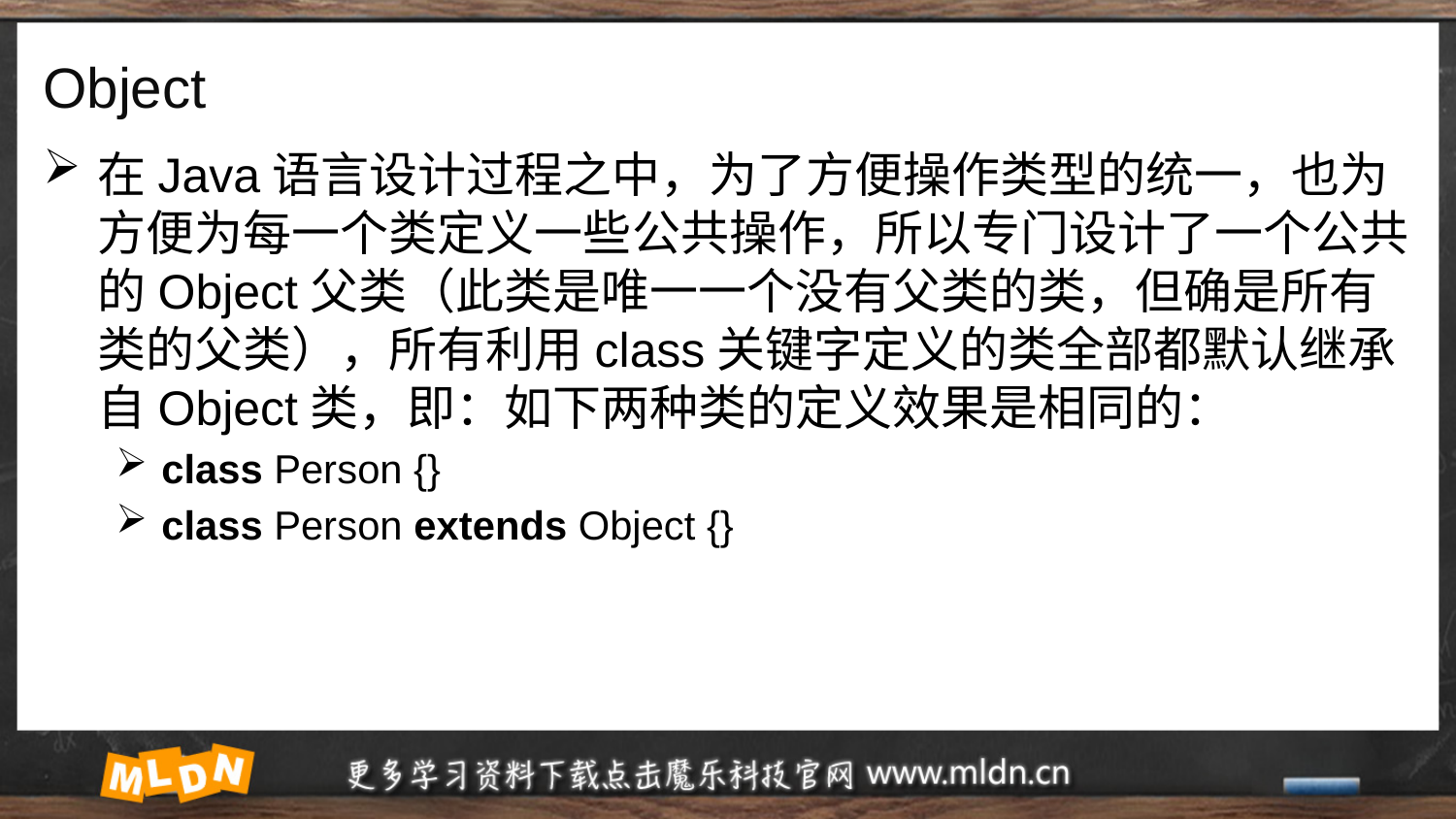

# Object
在Java语言设计过程之中，为了方便操作类型的统一，也为方便为每一个类定义一些公共操作，所以专门设计了一个公共的Object父类（此类是唯一一个没有父类的类，但确是所有类的父类），所有利用class关键字定义的类全部都默认继承自Object类，即：如下两种类的定义效果是相同的：
class Person {}
class Person extends Object {}